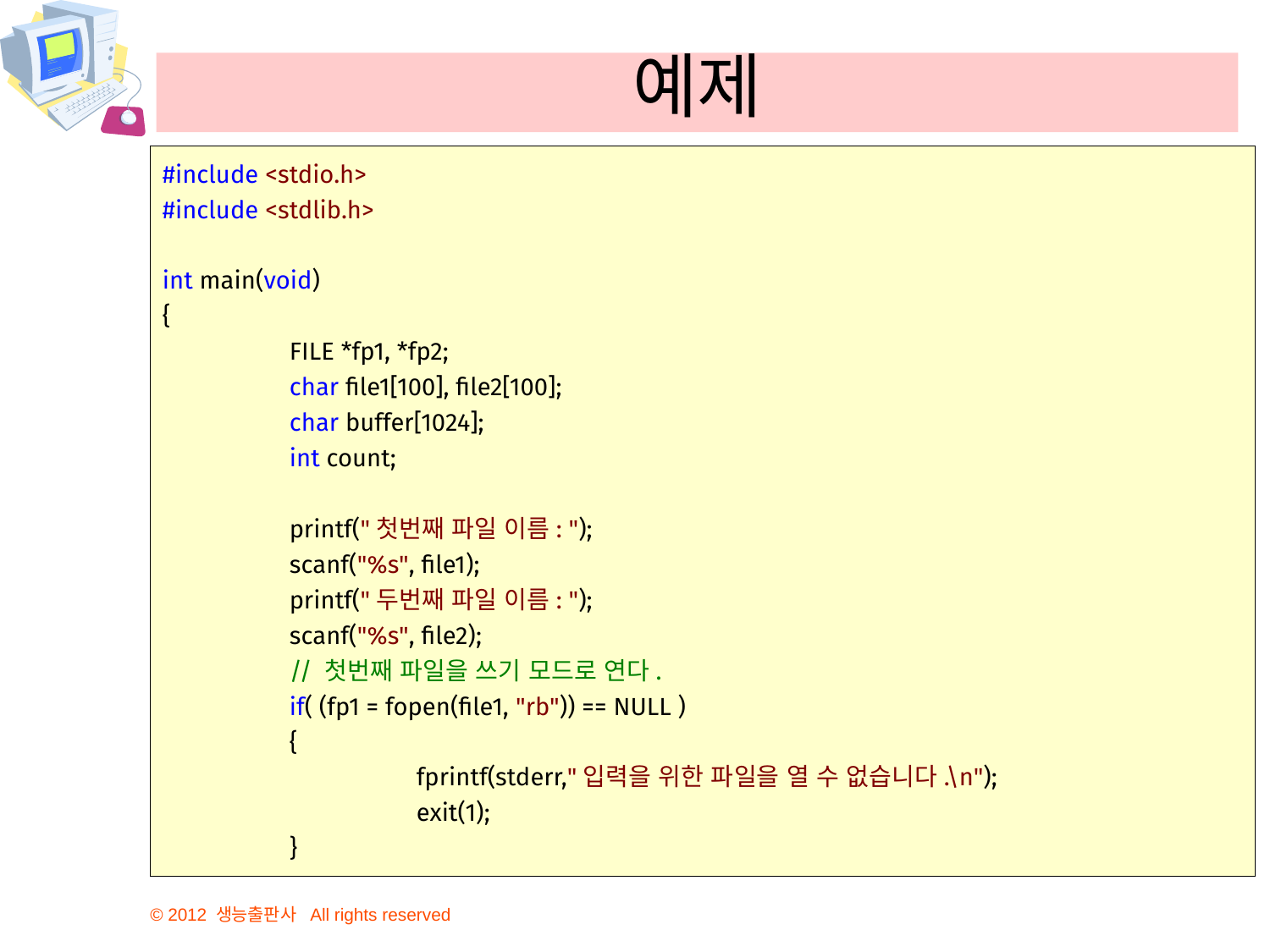

# 예제
#include <stdio.h>
#include <stdlib.h>

int main(void)
{
	FILE *fp1, *fp2;
	char file1[100], file2[100];
	char buffer[1024];
	int count;

	printf("첫번째 파일 이름: ");
	scanf("%s", file1);
	printf("두번째 파일 이름: ");
	scanf("%s", file2);
	// 첫번째 파일을 쓰기 모드로 연다.
	if( (fp1 = fopen(file1, "rb")) == NULL )
	{
		fprintf(stderr,"입력을 위한 파일을 열 수 없습니다.\n");
		exit(1);
	}